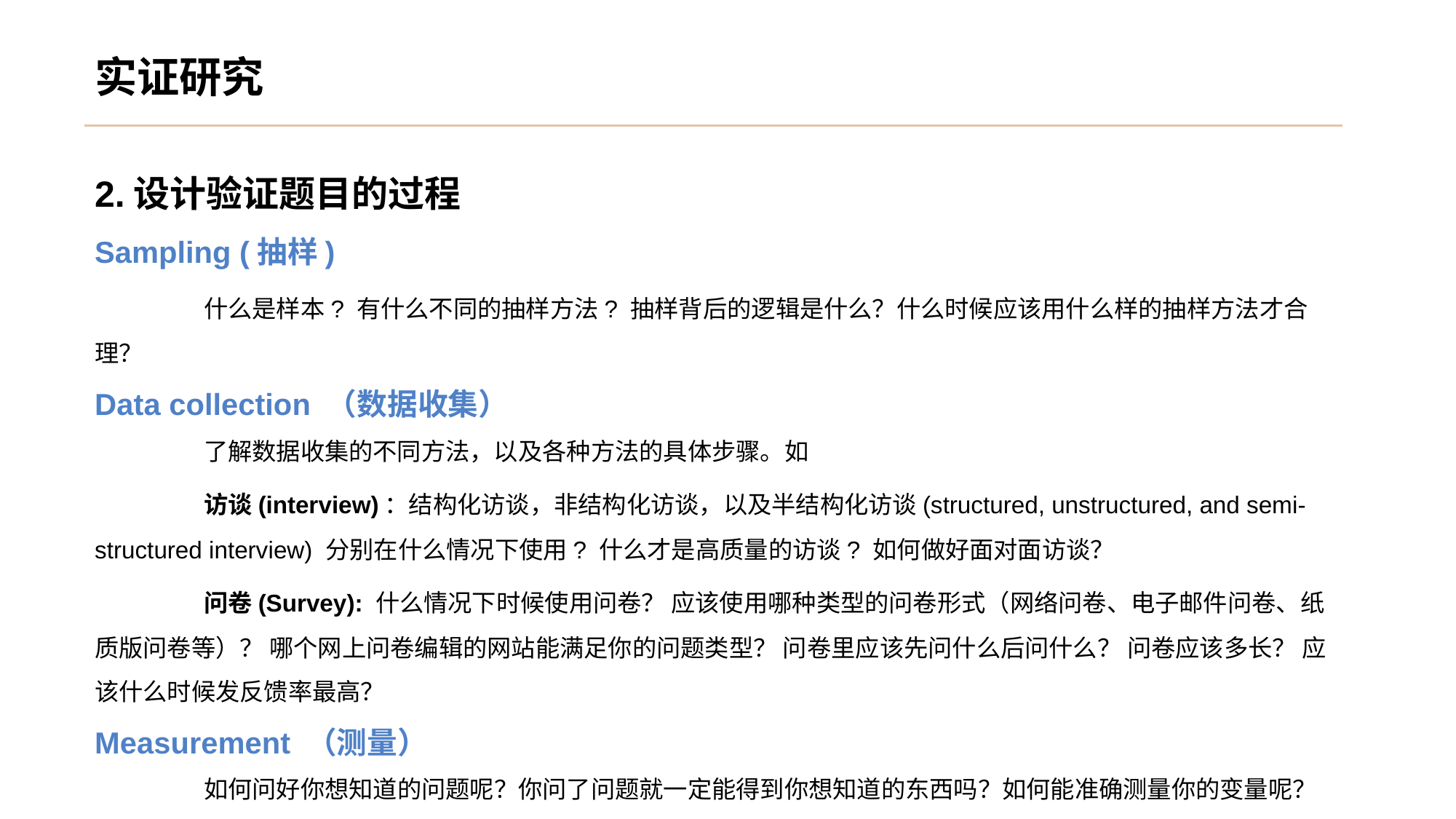

实证研究
2.设计验证题目的过程
Sampling (抽样)
	什么是样本? 有什么不同的抽样方法? 抽样背后的逻辑是什么？什么时候应该用什么样的抽样方法才合理？
Data collection （数据收集）
	了解数据收集的不同方法，以及各种方法的具体步骤。如
	访谈(interview)：结构化访谈，非结构化访谈，以及半结构化访谈(structured, unstructured, and semi-structured interview) 分别在什么情况下使用? 什么才是高质量的访谈? 如何做好面对面访谈？
	问卷(Survey): 什么情况下时候使用问卷？ 应该使用哪种类型的问卷形式（网络问卷、电子邮件问卷、纸质版问卷等）？ 哪个网上问卷编辑的网站能满足你的问题类型？ 问卷里应该先问什么后问什么？ 问卷应该多长？ 应该什么时候发反馈率最高？
Measurement （测量）
	如何问好你想知道的问题呢？你问了问题就一定能得到你想知道的东西吗？如何能准确测量你的变量呢？怎样保证较高的validity （效度）和reliability（信度）呢？是否应该选择和使用前人建好的问题呢？